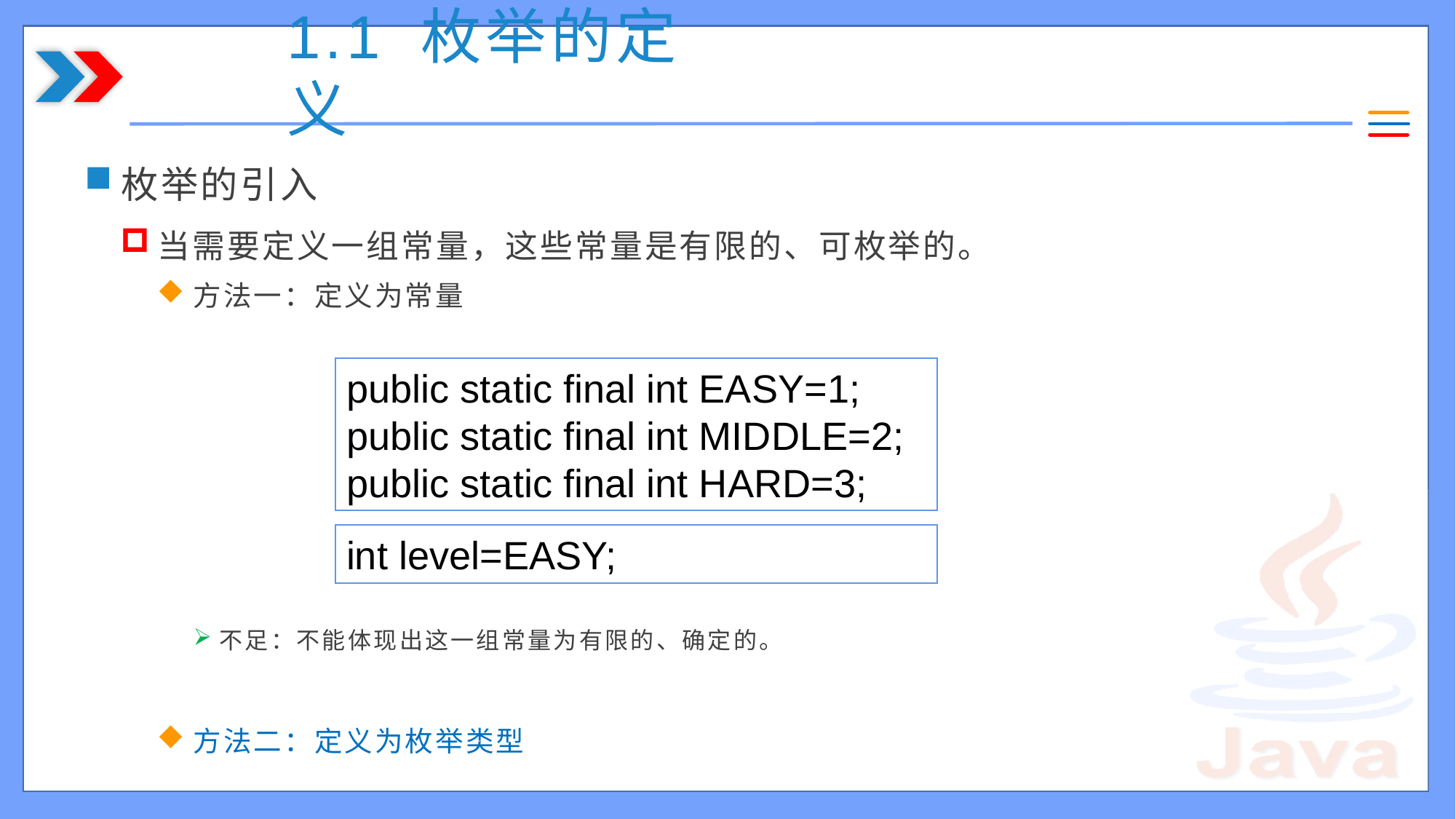

# 1.1 枚举的定义
枚举的引入
当需要定义一组常量，这些常量是有限的、可枚举的。
方法一：定义为常量

不足：不能体现出这一组常量为有限的、确定的。

方法二：定义为枚举类型
public static final int EASY=1;
public static final int MIDDLE=2;
public static final int HARD=3;
int level=EASY;